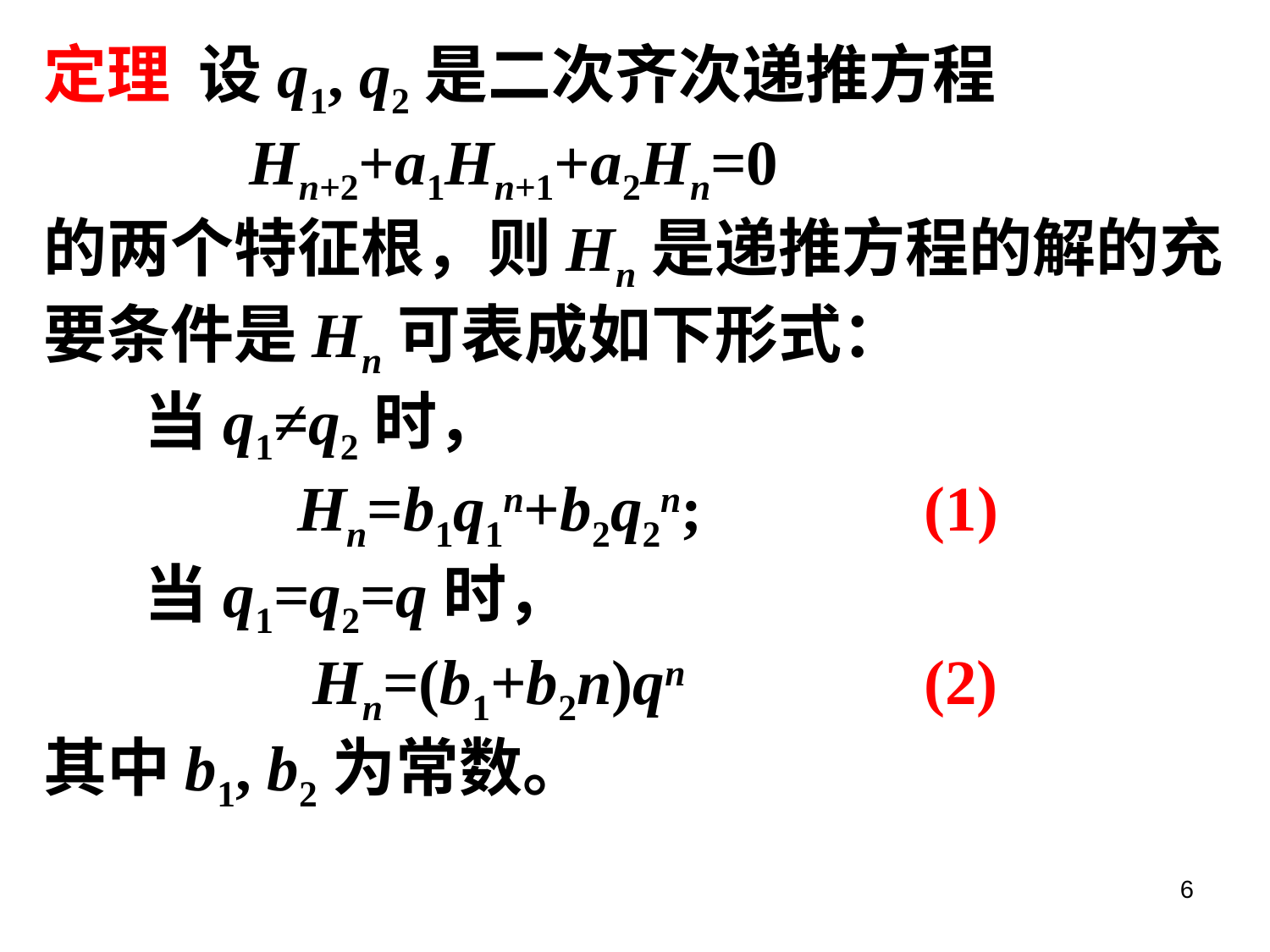

定理  设q1, q2是二次齐次递推方程
             Hn+2+a1Hn+1+a2Hn=0
的两个特征根，则Hn是递推方程的解的充
要条件是Hn可表成如下形式：
      当q1≠q2时，
                Hn=b1q1n+b2q2n;              (1)
      当q1=q2=q时，
                 Hn=(b1+b2n)qn               (2)
其中b1, b2为常数。
6